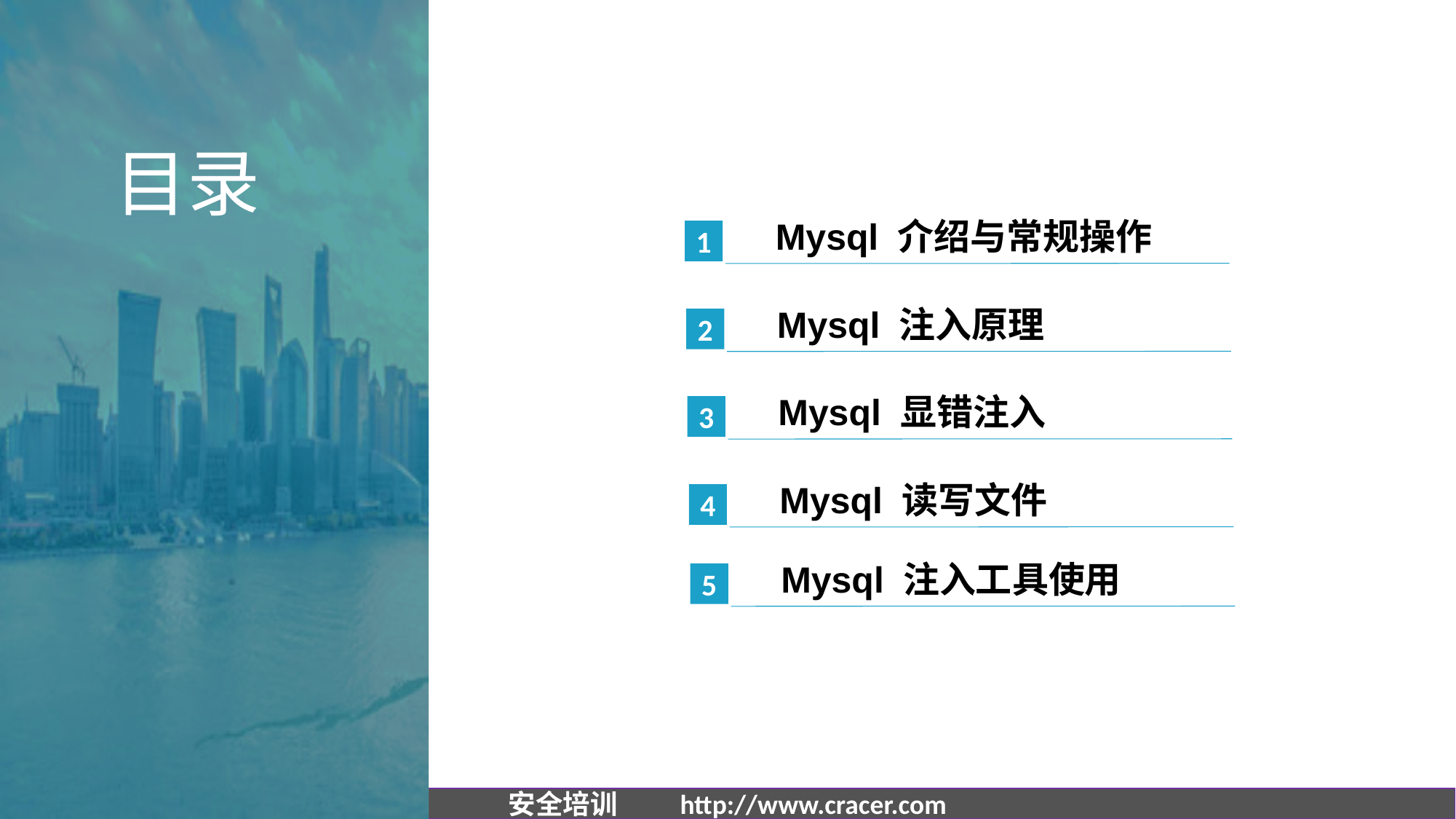

目录
Mysql 介绍与常规操作
1
Mysql 注入原理
2
Mysql 显错注入
3
Mysql 读写文件
4
Mysql 注入工具使用
5